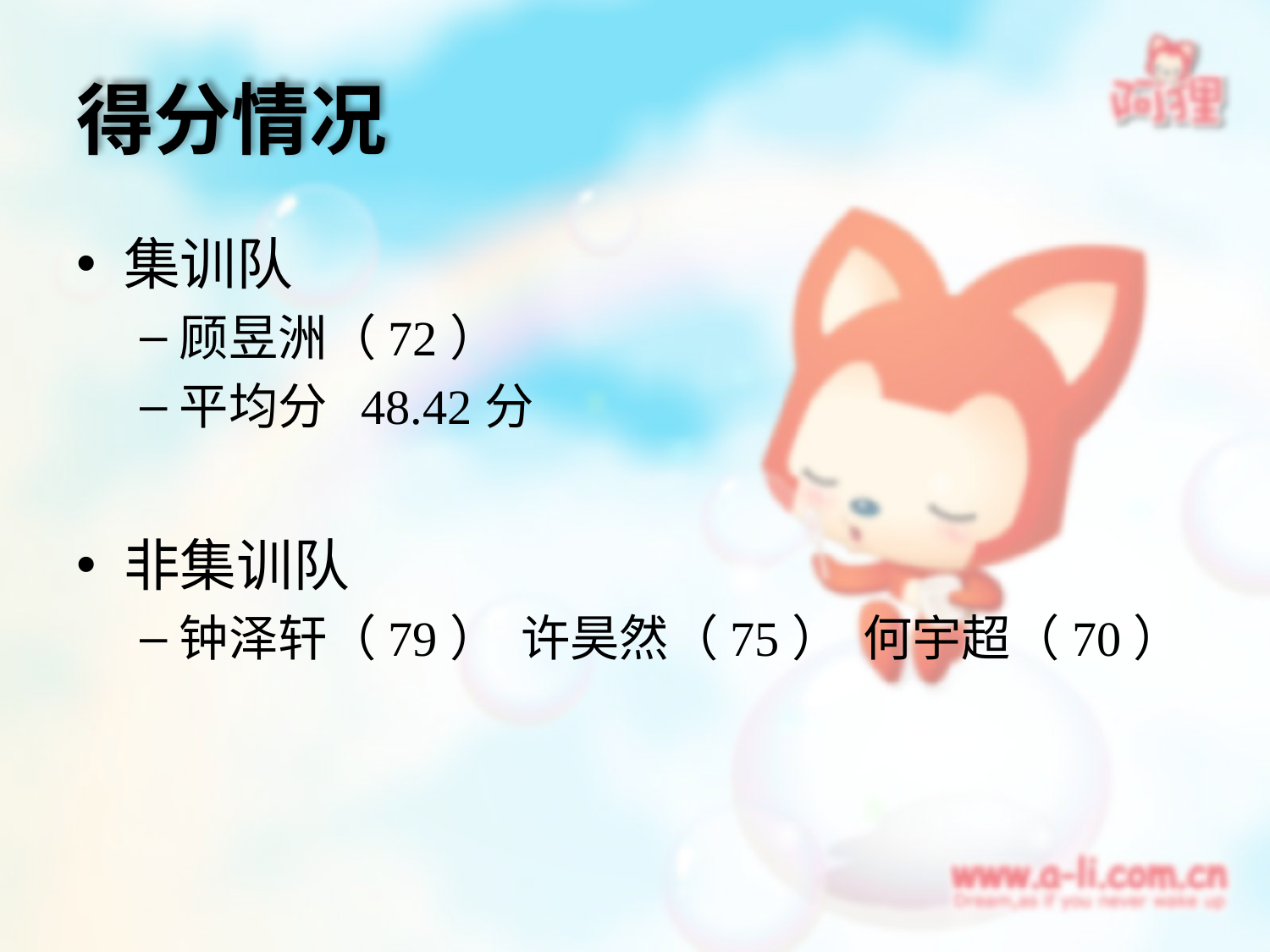

# 得分情况
集训队
顾昱洲（72）
平均分  48.42分

非集训队
钟泽轩（79）  许昊然（75）  何宇超（70）